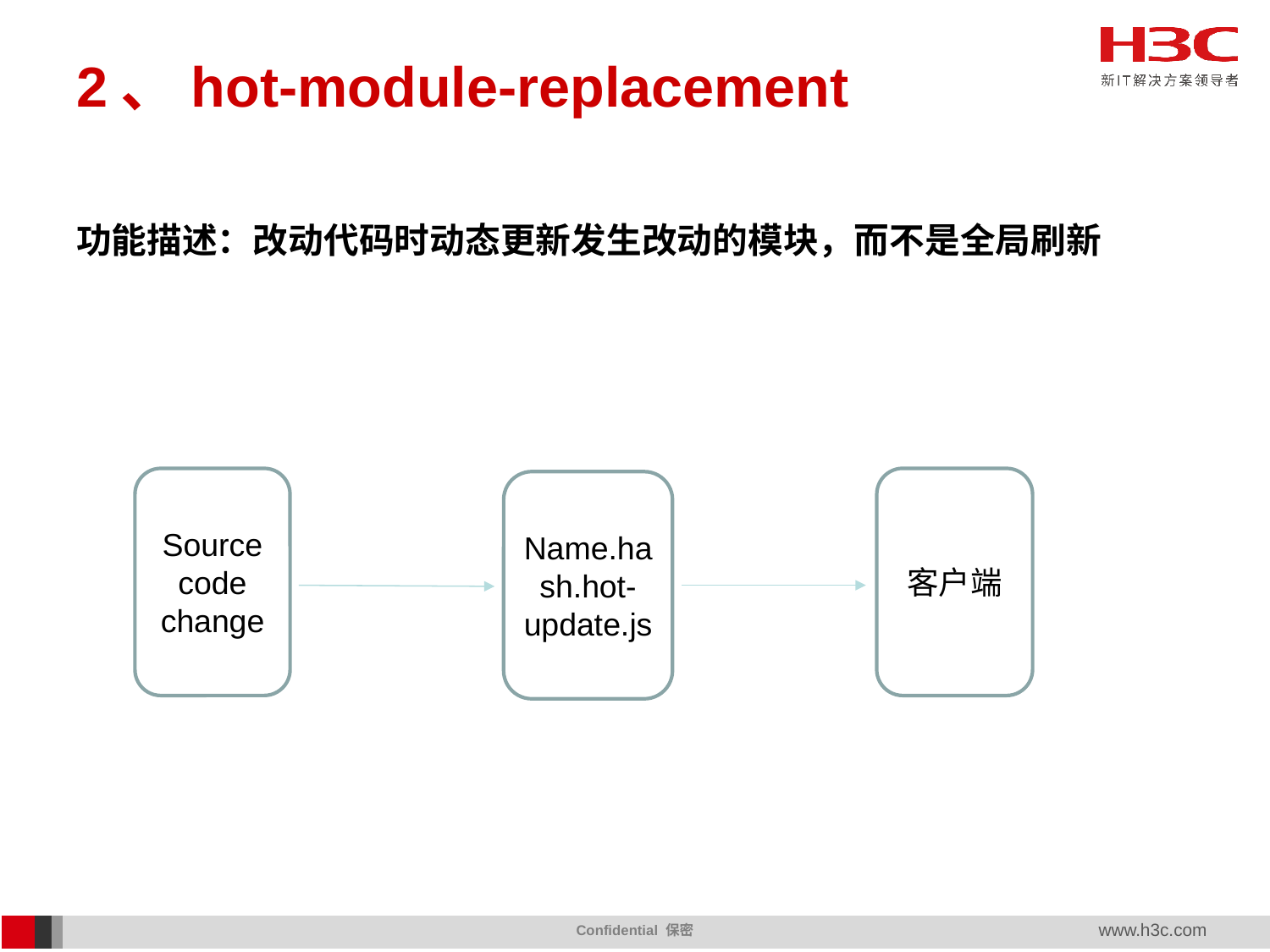

# 2、hot-module-replacement
功能描述：改动代码时动态更新发生改动的模块，而不是全局刷新
客户端
Source code change
Name.hash.hot-update.js